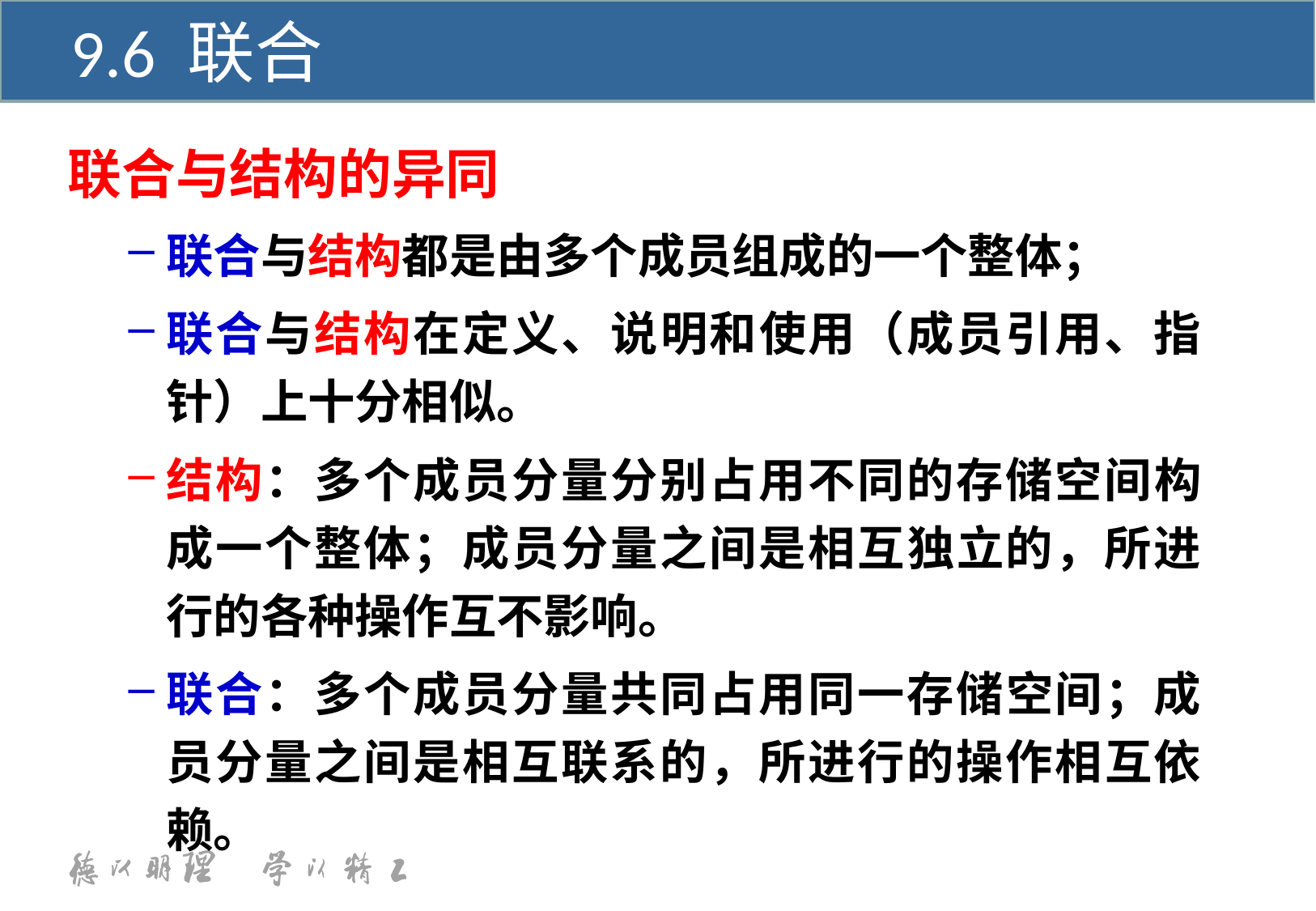

9.6 联合
联合与结构的异同
联合与结构都是由多个成员组成的一个整体；
联合与结构在定义、说明和使用（成员引用、指针）上十分相似。
结构：多个成员分量分别占用不同的存储空间构成一个整体；成员分量之间是相互独立的，所进行的各种操作互不影响。
联合：多个成员分量共同占用同一存储空间；成员分量之间是相互联系的，所进行的操作相互依赖。
134